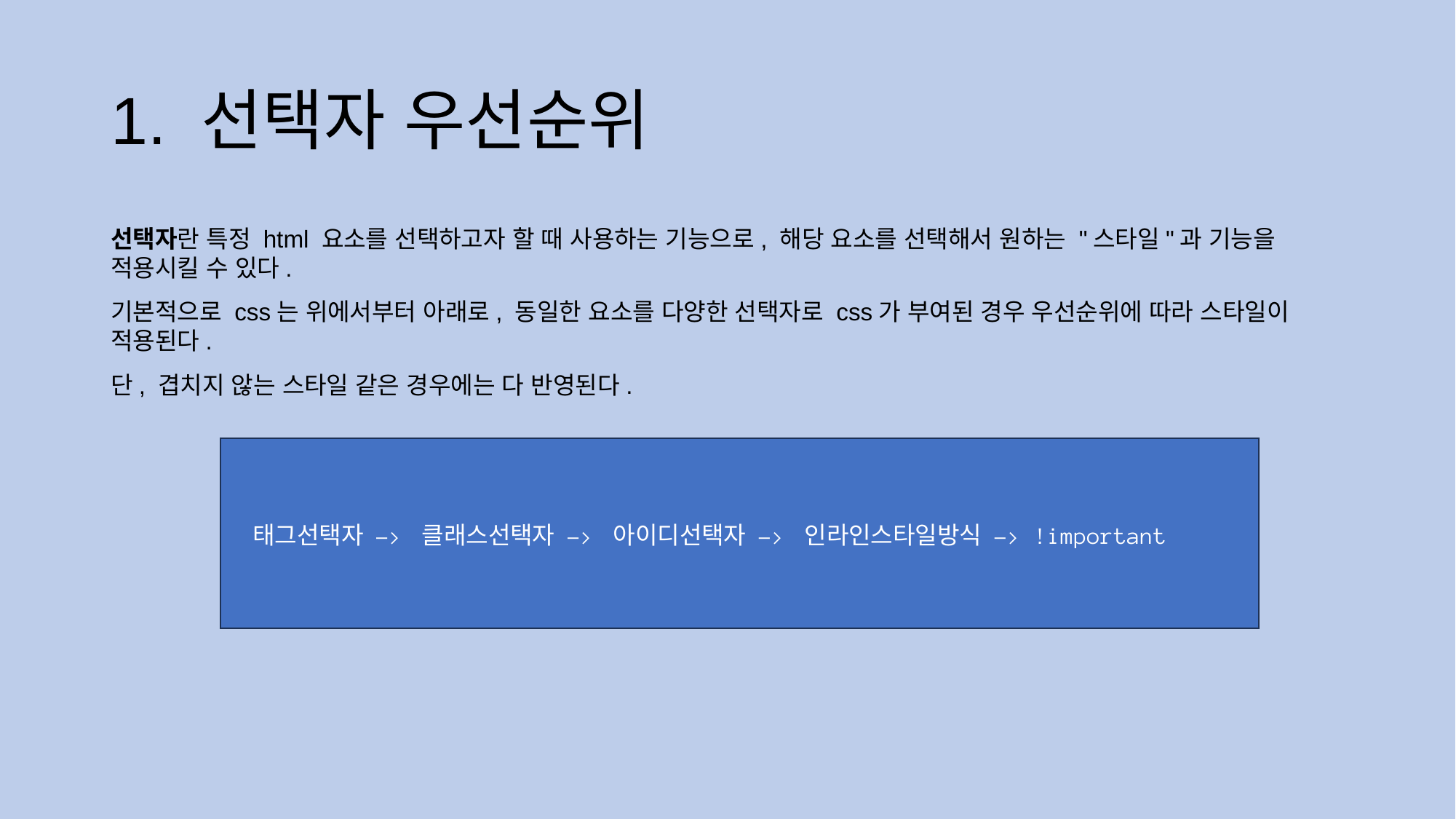

# 1. 선택자 우선순위
선택자란 특정 html 요소를 선택하고자 할 때 사용하는 기능으로, 해당 요소를 선택해서 원하는 "스타일"과 기능을 적용시킬 수 있다.
기본적으로 css는 위에서부터 아래로, 동일한 요소를 다양한 선택자로 css가 부여된 경우 우선순위에 따라 스타일이 적용된다.
단, 겹치지 않는 스타일 같은 경우에는 다 반영된다.

  태그선택자 -> 클래스선택자 -> 아이디선택자 -> 인라인스타일방식 -> !important